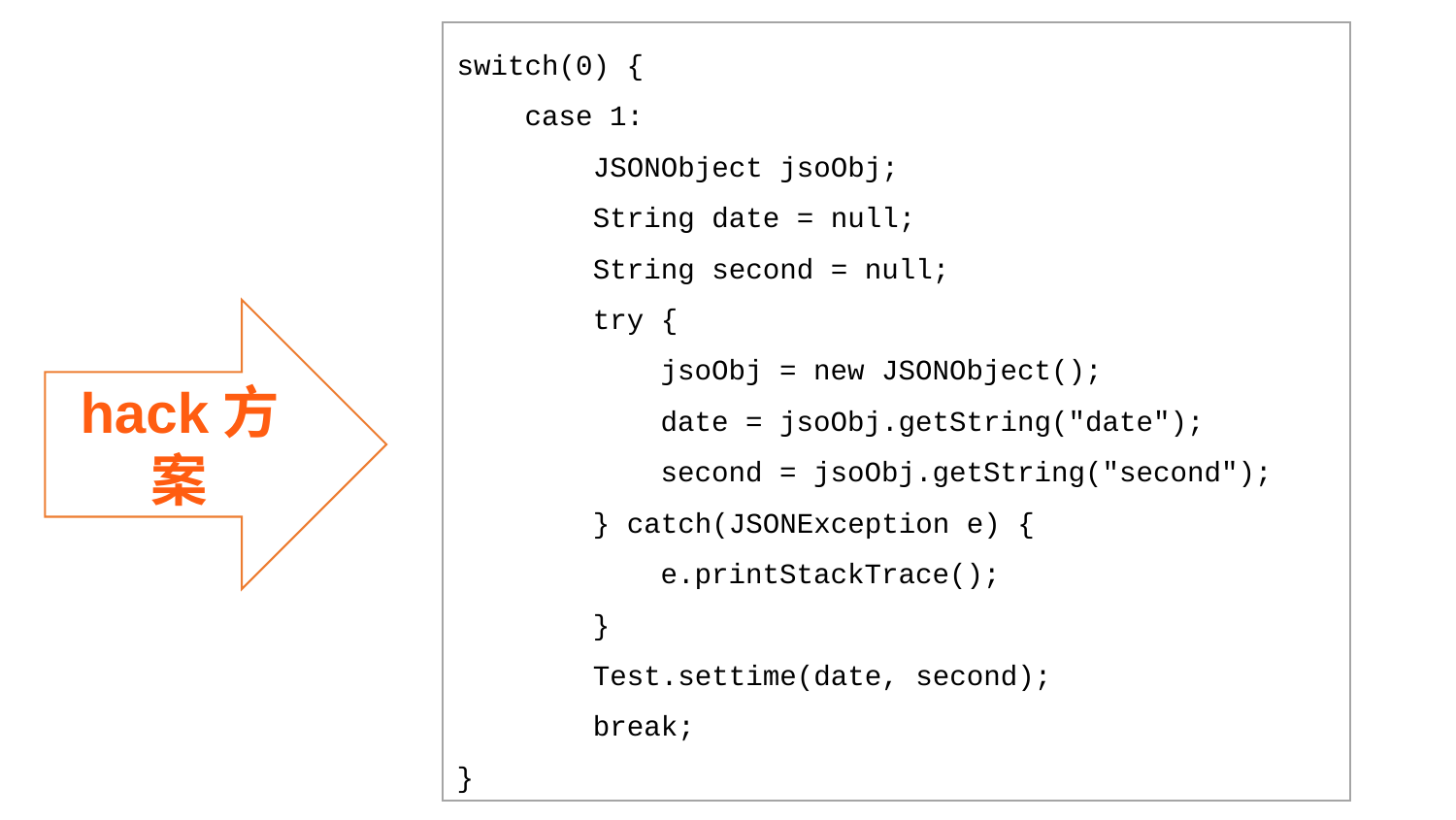

switch(0) {
    case 1:
        JSONObject jsoObj;
        String date = null;
        String second = null;
        try {
            jsoObj = new JSONObject();
            date = jsoObj.getString("date");
            second = jsoObj.getString("second");
        } catch(JSONException e) {
            e.printStackTrace();
        }
        Test.settime(date, second);
        break;
}
hack方案